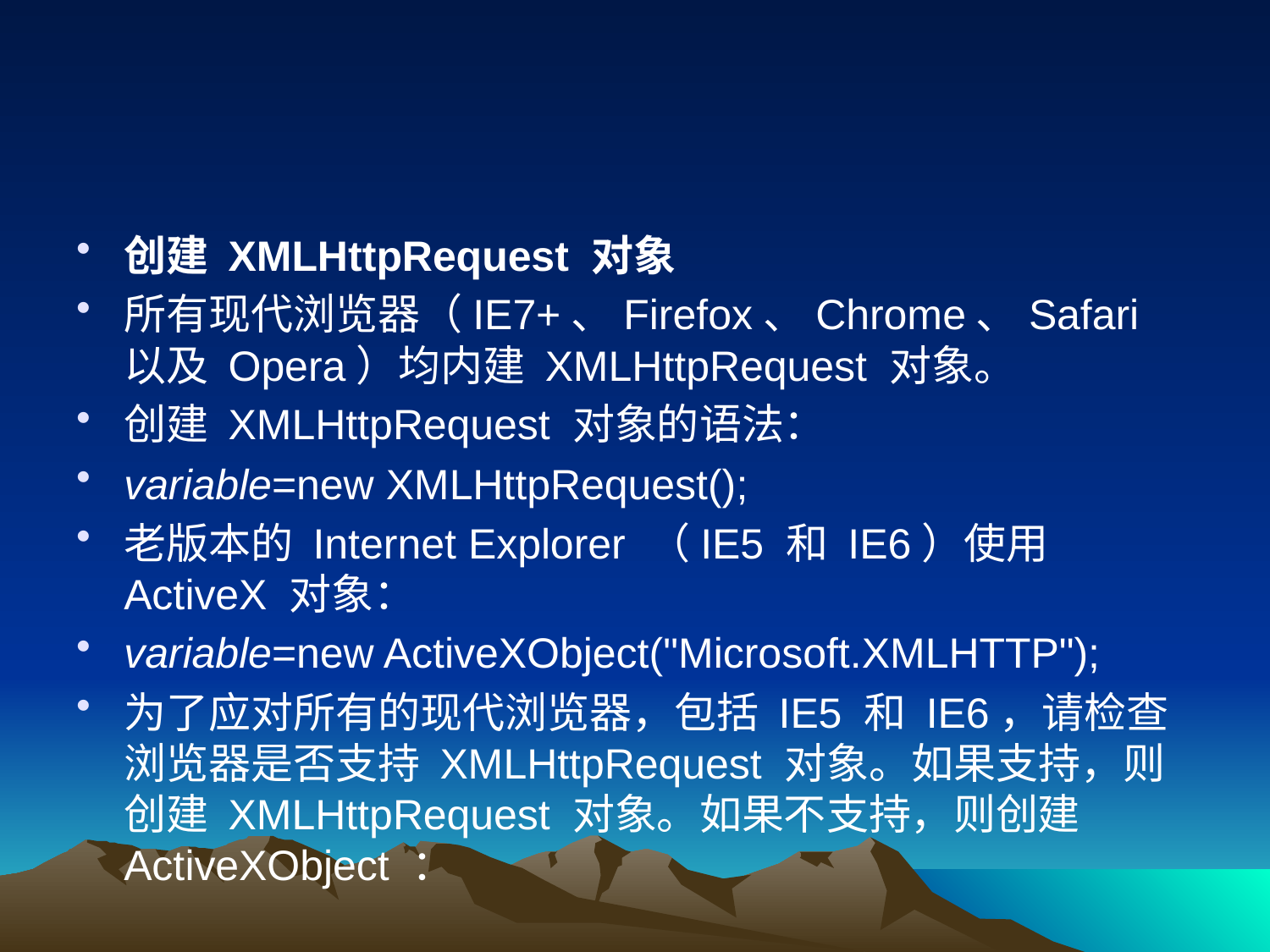

#
创建 XMLHttpRequest 对象
所有现代浏览器（IE7+、Firefox、Chrome、Safari 以及 Opera）均内建 XMLHttpRequest 对象。
创建 XMLHttpRequest 对象的语法：
variable=new XMLHttpRequest();
老版本的 Internet Explorer （IE5 和 IE6）使用 ActiveX 对象：
variable=new ActiveXObject("Microsoft.XMLHTTP");
为了应对所有的现代浏览器，包括 IE5 和 IE6，请检查浏览器是否支持 XMLHttpRequest 对象。如果支持，则创建 XMLHttpRequest 对象。如果不支持，则创建 ActiveXObject ：